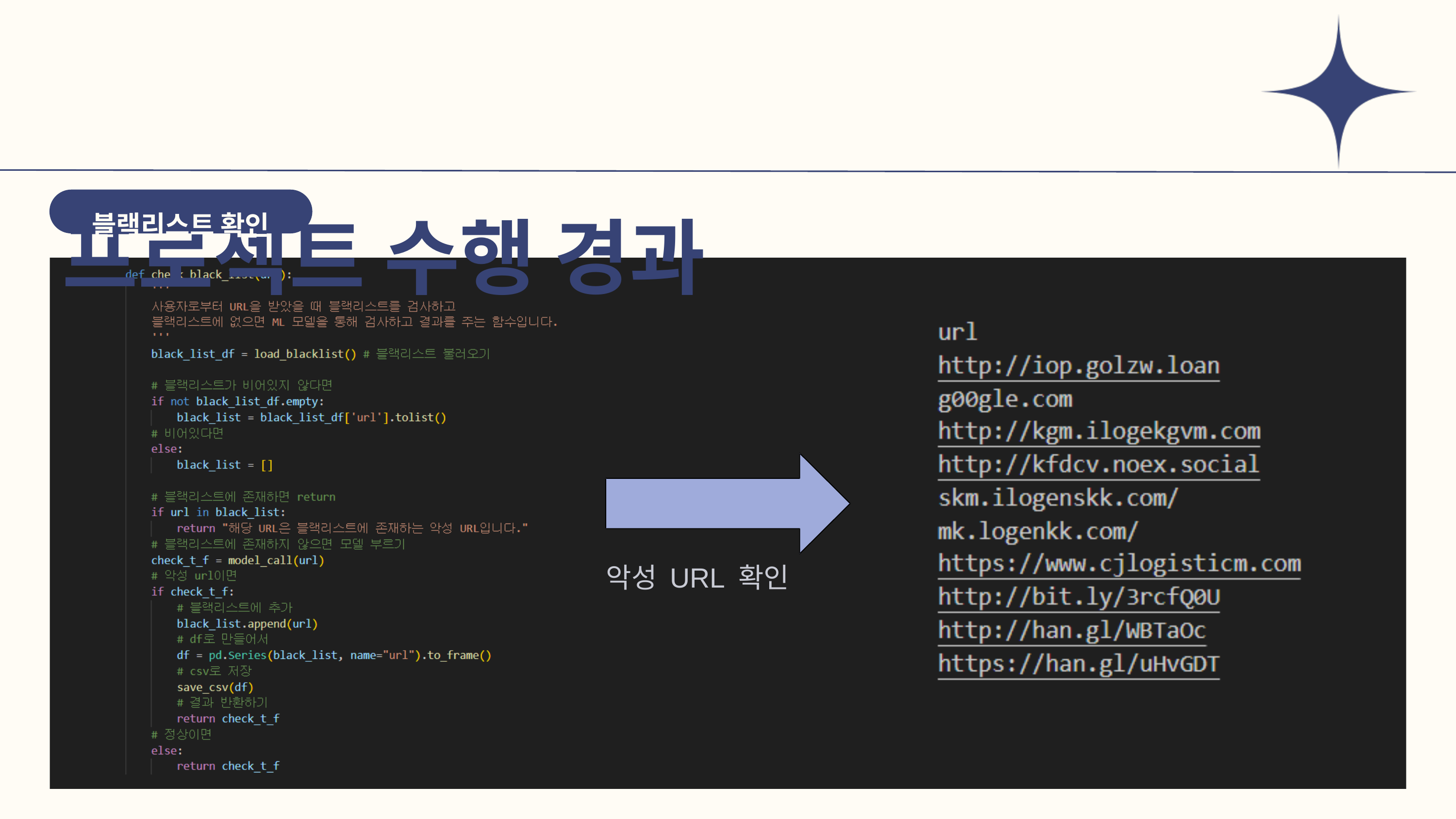

프로젝트 수행 경과

블랙리스트 확인

악성 URL 확인